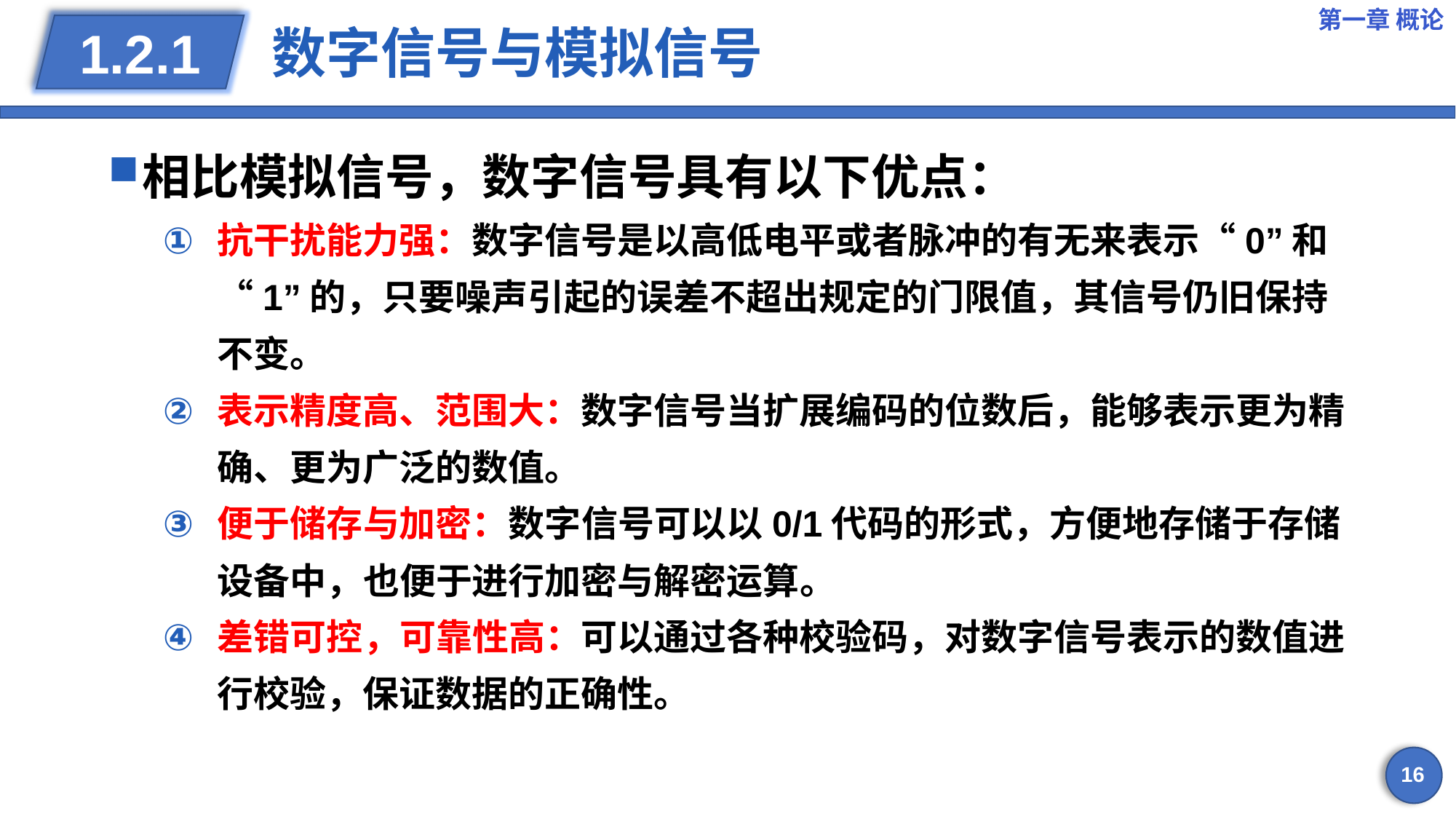

第一章 概论
# 数字信号与模拟信号
1.2.1
相比模拟信号，数字信号具有以下优点：
抗干扰能力强：数字信号是以高低电平或者脉冲的有无来表示“0”和“1”的，只要噪声引起的误差不超出规定的门限值，其信号仍旧保持不变。
表示精度高、范围大：数字信号当扩展编码的位数后，能够表示更为精确、更为广泛的数值。
便于储存与加密：数字信号可以以0/1代码的形式，方便地存储于存储设备中，也便于进行加密与解密运算。
差错可控，可靠性高：可以通过各种校验码，对数字信号表示的数值进行校验，保证数据的正确性。
16